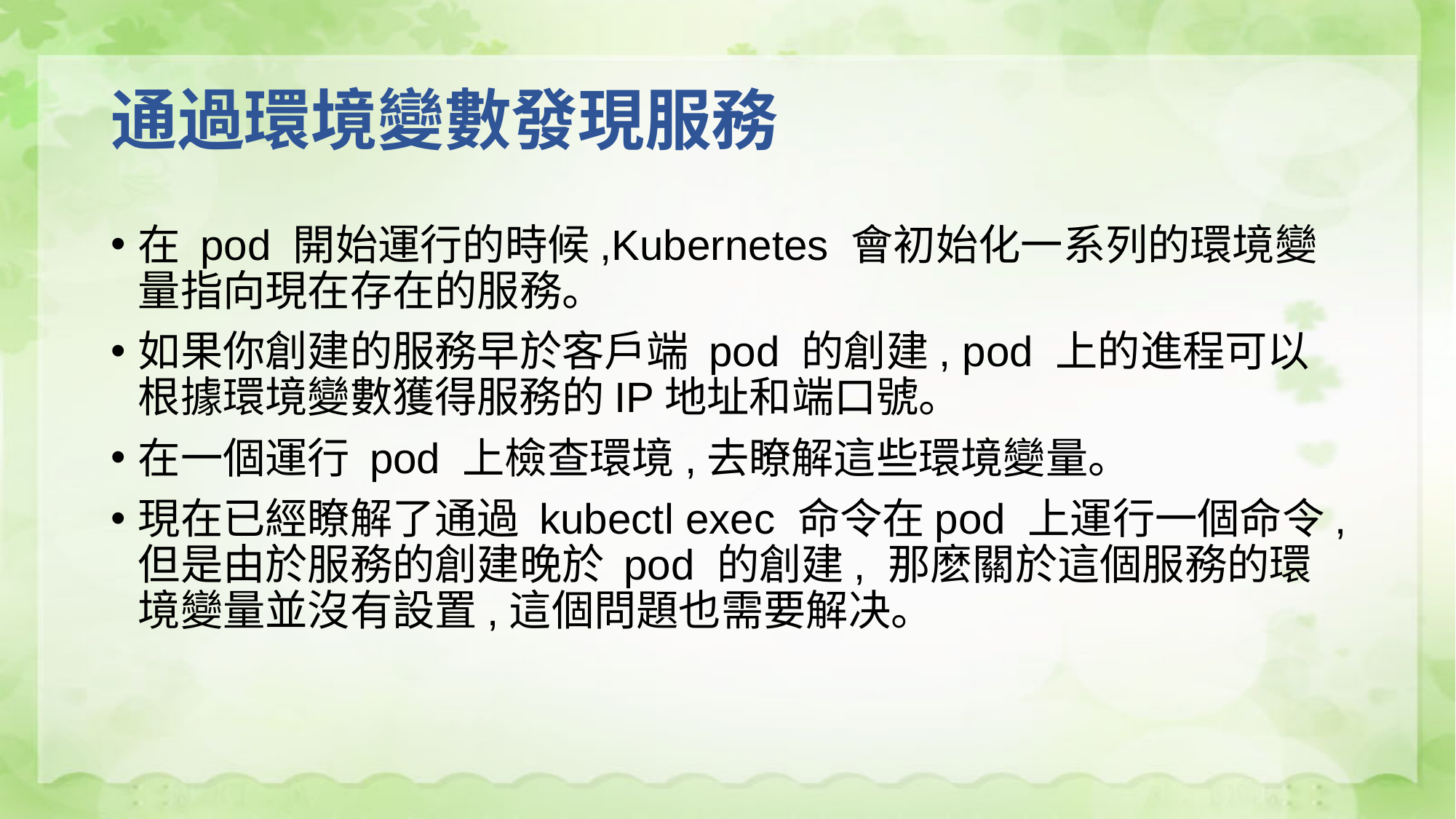

# 通過環境變數發現服務
在 pod 開始運行的時候,Kubernetes 會初始化一系列的環境變量指向現在存在的服務。
如果你創建的服務早於客戶端 pod 的創建, pod 上的進程可以根據環境變數獲得服務的IP地址和端口號。
在一個運行 pod 上檢查環境,去瞭解這些環境變量。
現在已經瞭解了通過 kubectl exec 命令在pod 上運行一個命令,但是由於服務的創建晚於 pod 的創建, 那麽關於這個服務的環境變量並沒有設置,這個問題也需要解决。